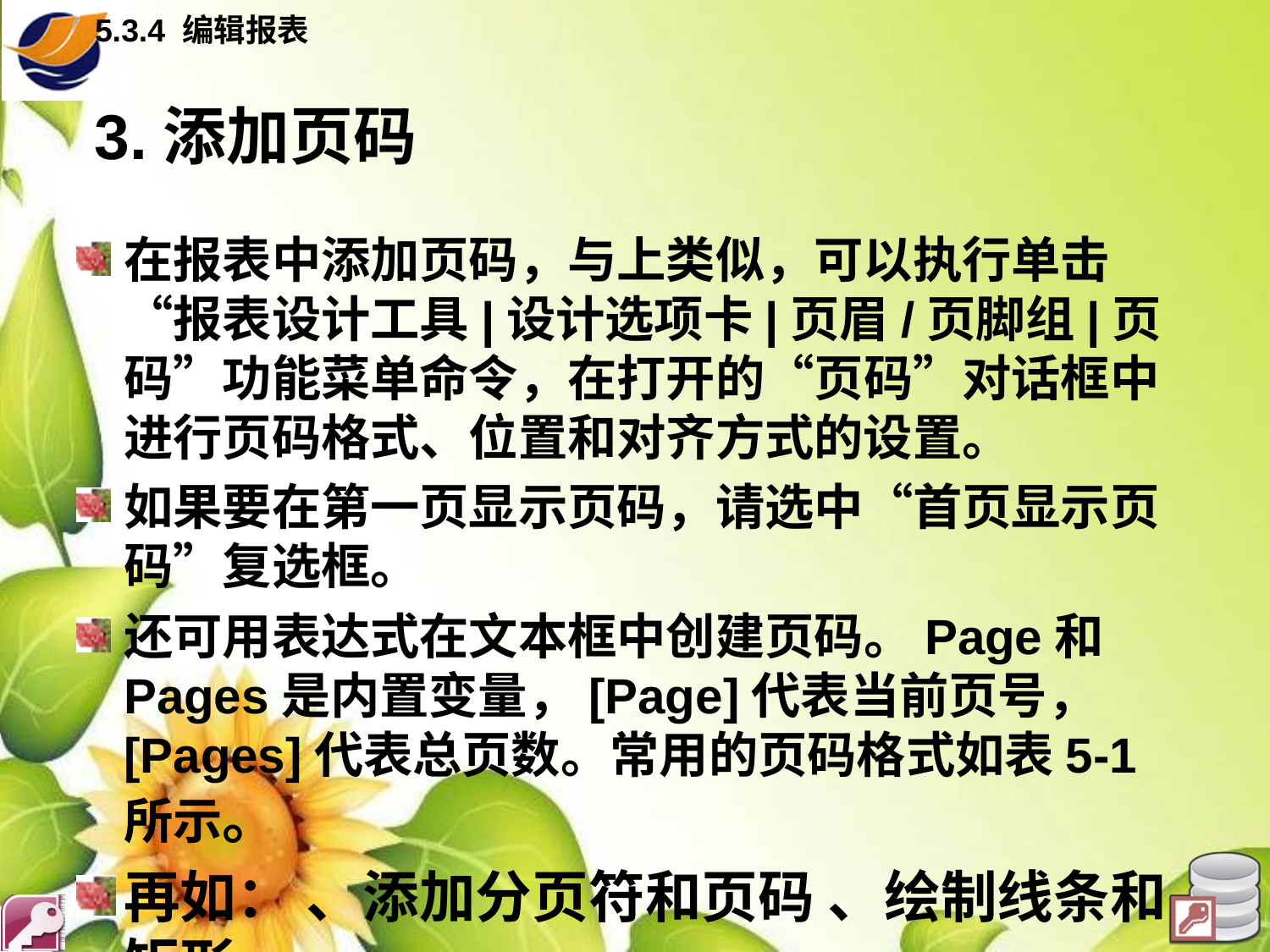

5.3.4 编辑报表
# 3.添加页码
在报表中添加页码，与上类似，可以执行单击“报表设计工具|设计选项卡|页眉/页脚组|页码”功能菜单命令，在打开的“页码”对话框中进行页码格式、位置和对齐方式的设置。
如果要在第一页显示页码，请选中“首页显示页码”复选框。
还可用表达式在文本框中创建页码。Page和Pages是内置变量，[Page]代表当前页号，[Pages]代表总页数。常用的页码格式如表5-1所示。
再如： 、添加分页符和页码 、绘制线条和矩形
对报表节的操作：添加或删除节 、选择节 、改变节的大小